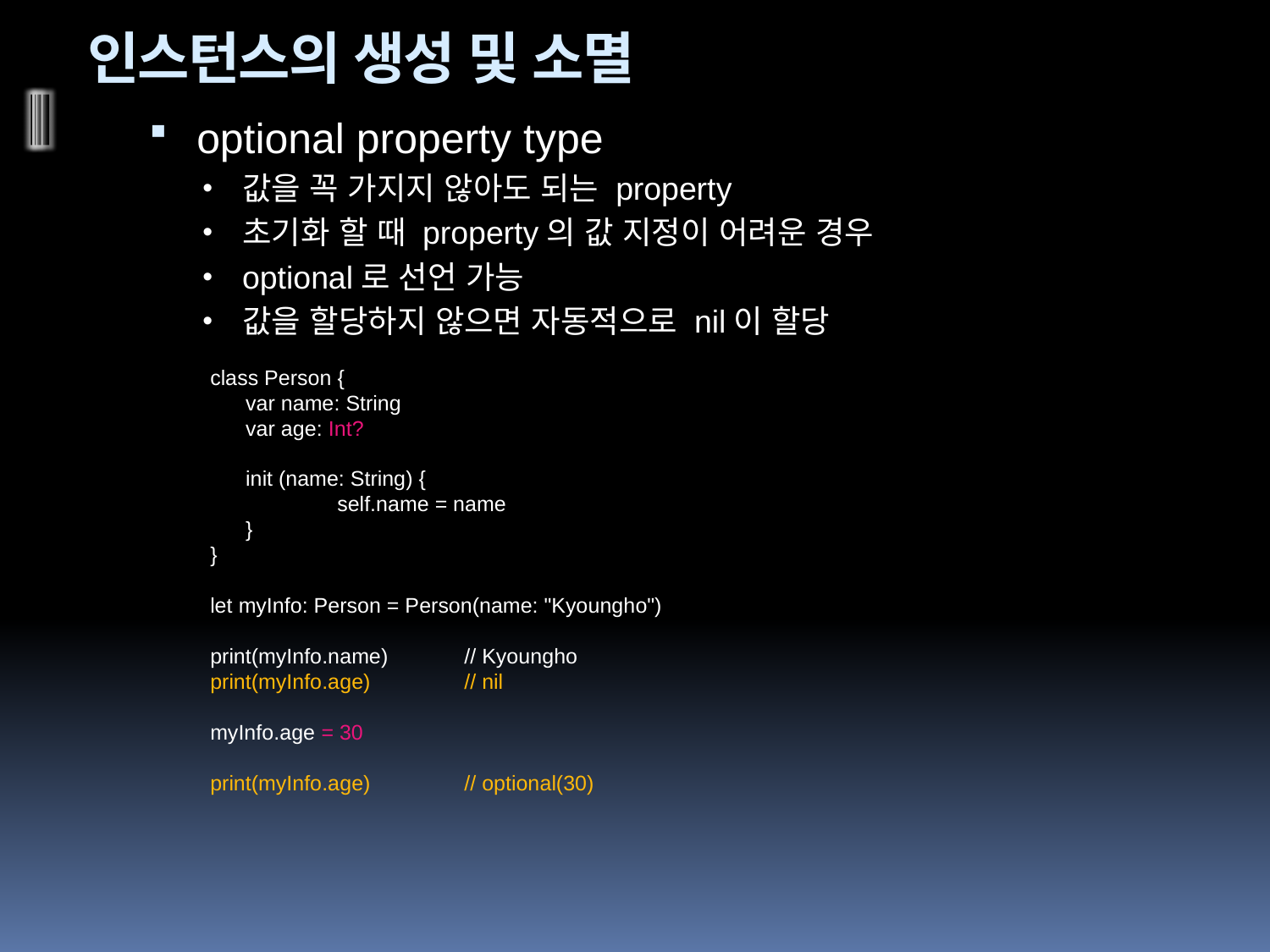

# 인스턴스의 생성 및 소멸
optional property type
값을 꼭 가지지 않아도 되는 property
초기화 할 때 property의 값 지정이 어려운 경우
optional로 선언 가능
값을 할당하지 않으면 자동적으로 nil이 할당

class Person {
      var name: String
      var age: Int?

      init (name: String) {
	self.name = name
      }
}

let myInfo: Person = Person(name: "Kyoungho")

print(myInfo.name)	// Kyoungho
print(myInfo.age)	// nil

myInfo.age = 30

print(myInfo.age)	// optional(30)